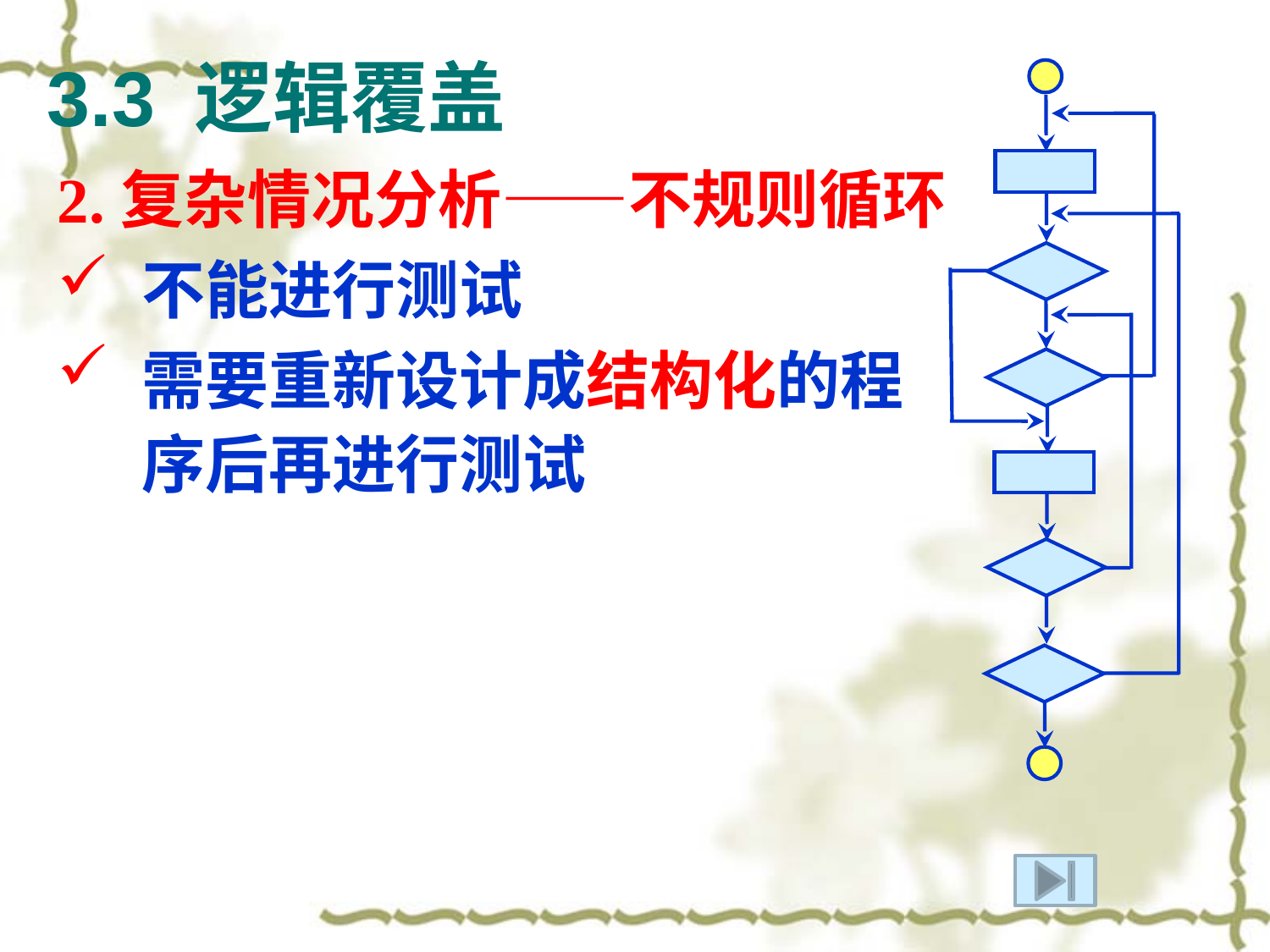

# 3.3 逻辑覆盖

2.复杂情况分析——不规则循环
不能进行测试
需要重新设计成结构化的程序后再进行测试